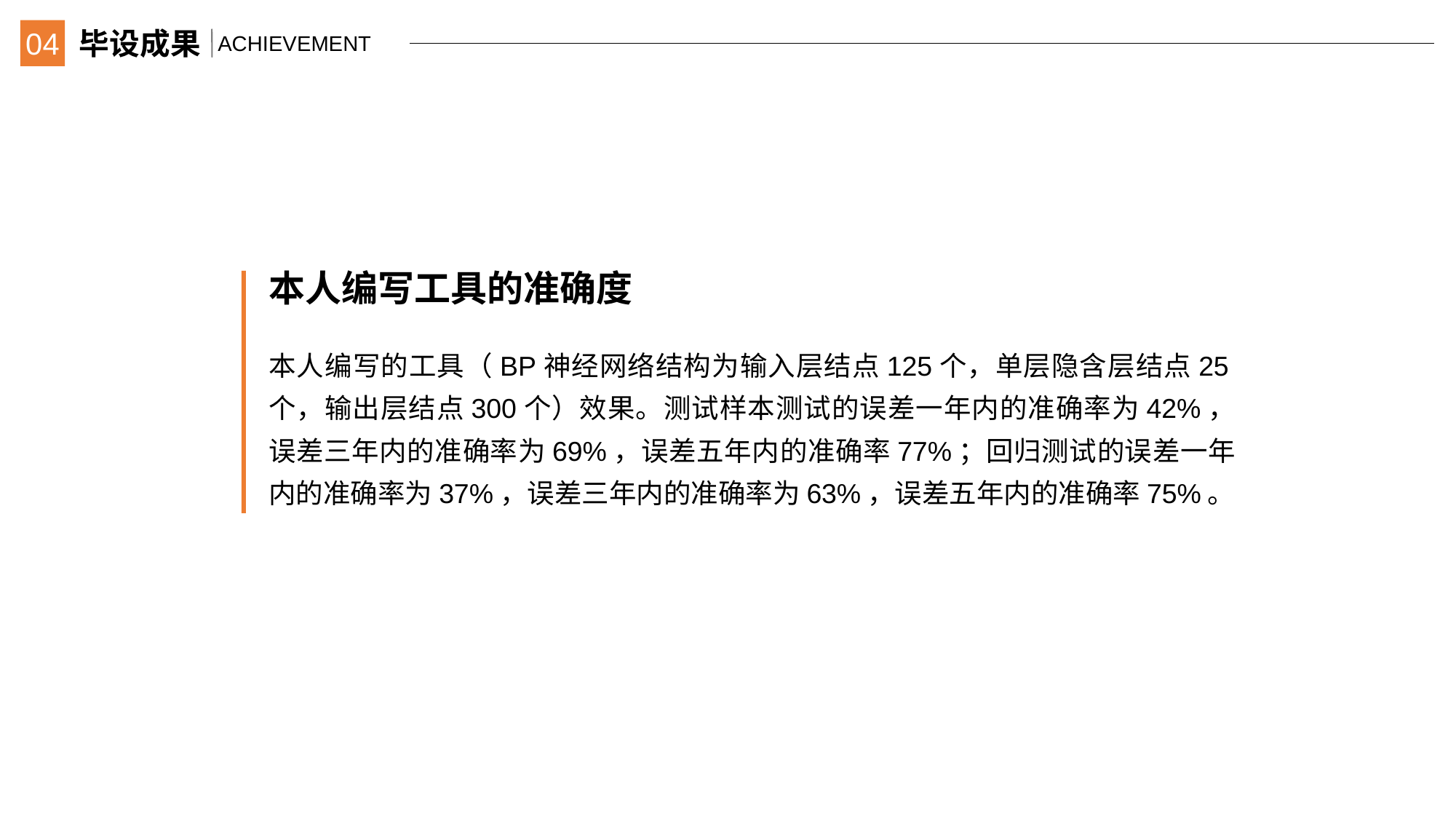

04
毕设成果

ACHIEVEMENT
本人编写工具的准确度

本人编写的工具（BP神经网络结构为输入层结点125个，单层隐含层结点25个，输出层结点300个）效果。测试样本测试的误差一年内的准确率为42%，误差三年内的准确率为69%，误差五年内的准确率77%；回归测试的误差一年内的准确率为37%，误差三年内的准确率为63%，误差五年内的准确率75%。